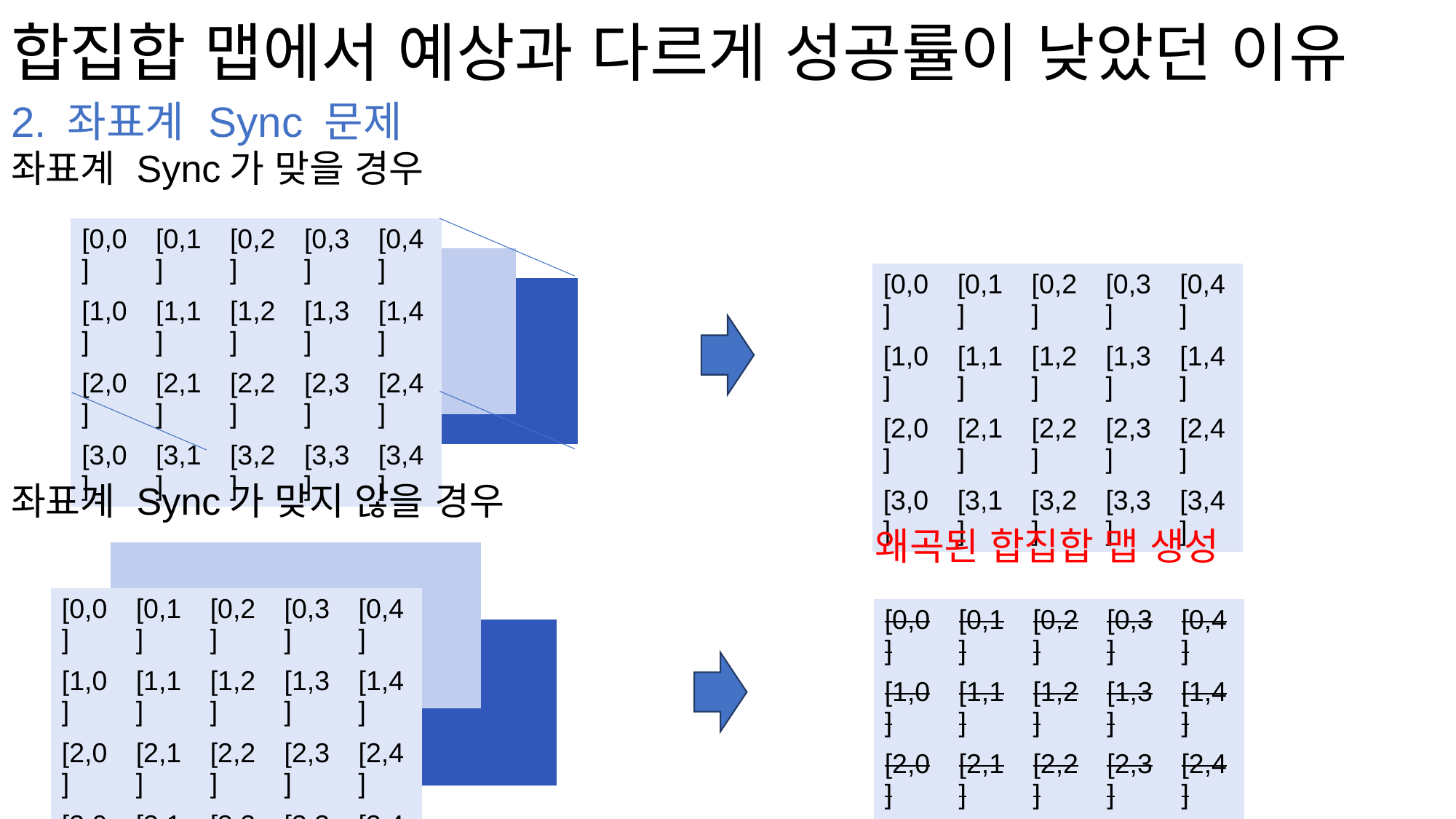

합집합 맵에서 예상과 다르게 성공률이 낮았던 이유
2. 좌표계 Sync 문제
좌표계 Sync가 맞을 경우
| [0,0] | [0,1] | [0,2] | [0,3] | [0,4] |
| --- | --- | --- | --- | --- |
| [1,0] | [1,1] | [1,2] | [1,3] | [1,4] |
| [2,0] | [2,1] | [2,2] | [2,3] | [2,4] |
| [3,0] | [3,1] | [3,2] | [3,3] | [3,4] |
|  |  |  |  |  |
| --- | --- | --- | --- | --- |
|  |  |  |  |  |
|  |  |  |  |  |
|  |  |  |  |  |
| [0,0] | [0,1] | [0,2] | [0,3] | [0,4] |
| --- | --- | --- | --- | --- |
| [1,0] | [1,1] | [1,2] | [1,3] | [1,4] |
| [2,0] | [2,1] | [2,2] | [2,3] | [2,4] |
| [3,0] | [3,1] | [3,2] | [3,3] | [3,4] |
|  |  |  |  |  |
| --- | --- | --- | --- | --- |
|  |  |  |  |  |
|  |  |  |  |  |
|  |  |  |  |  |

좌표계 Sync가 맞지 않을 경우
왜곡된 합집합 맵 생성
|  |  |  |  |  |
| --- | --- | --- | --- | --- |
|  |  |  |  |  |
|  |  |  |  |  |
|  |  |  |  |  |
| [0,0] | [0,1] | [0,2] | [0,3] | [0,4] |
| --- | --- | --- | --- | --- |
| [1,0] | [1,1] | [1,2] | [1,3] | [1,4] |
| [2,0] | [2,1] | [2,2] | [2,3] | [2,4] |
| [3,0] | [3,1] | [3,2] | [3,3] | [3,4] |
| [0,0] | [0,1] | [0,2] | [0,3] | [0,4] |
| --- | --- | --- | --- | --- |
| [1,0] | [1,1] | [1,2] | [1,3] | [1,4] |
| [2,0] | [2,1] | [2,2] | [2,3] | [2,4] |
| [3,0] | [3,1] | [3,2] | [3,3] | [3,4] |
|  |  |  |  |  |
| --- | --- | --- | --- | --- |
|  |  |  |  |  |
|  |  |  |  |  |
|  |  |  |  |  |